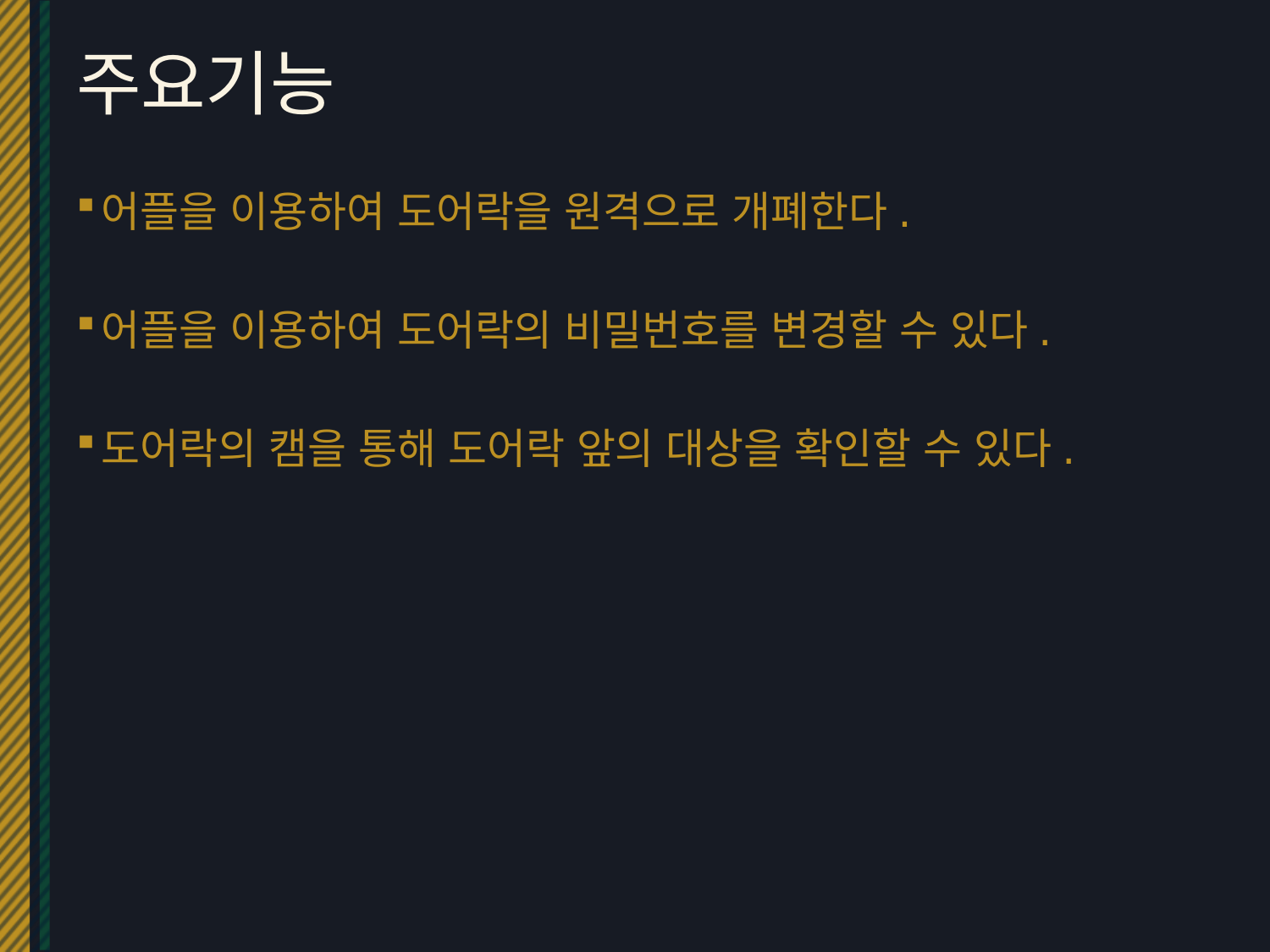

# 주요기능
어플을 이용하여 도어락을 원격으로 개폐한다.

어플을 이용하여 도어락의 비밀번호를 변경할 수 있다.

도어락의 캠을 통해 도어락 앞의 대상을 확인할 수 있다.